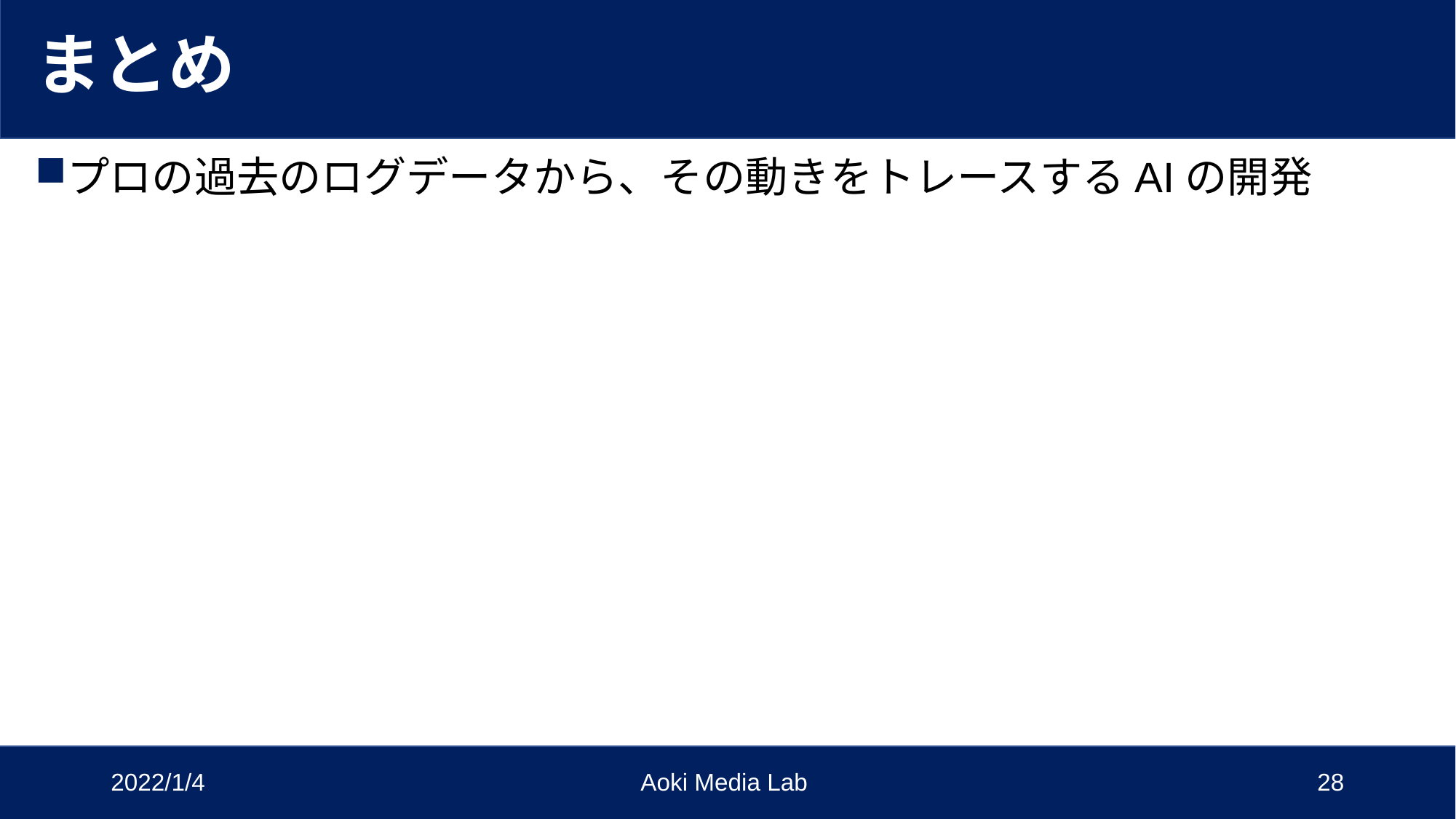

# まとめ
プロの過去のログデータから、その動きをトレースするAIの開発

2022/1/4
Aoki Media Lab
28